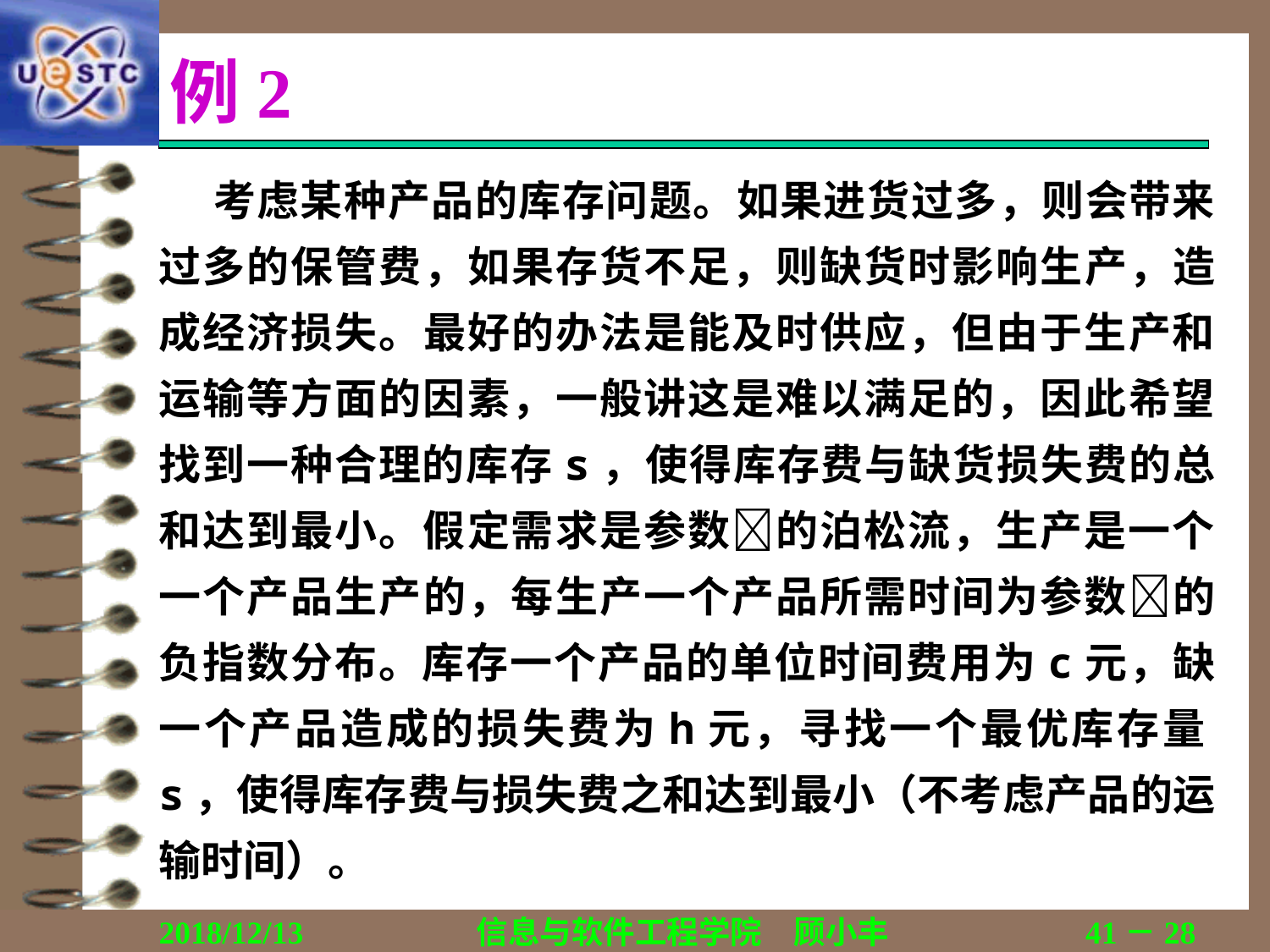

# 例2
    考虑某种产品的库存问题。如果进货过多，则会带来过多的保管费，如果存货不足，则缺货时影响生产，造成经济损失。最好的办法是能及时供应，但由于生产和运输等方面的因素，一般讲这是难以满足的，因此希望找到一种合理的库存s，使得库存费与缺货损失费的总和达到最小。假定需求是参数λ的泊松流，生产是一个一个产品生产的，每生产一个产品所需时间为参数μ的负指数分布。库存一个产品的单位时间费用为c元，缺一个产品造成的损失费为h元，寻找一个最优库存量s，使得库存费与损失费之和达到最小（不考虑产品的运输时间）。
2018/12/13
信息与软件工程学院　顾小丰
41－28